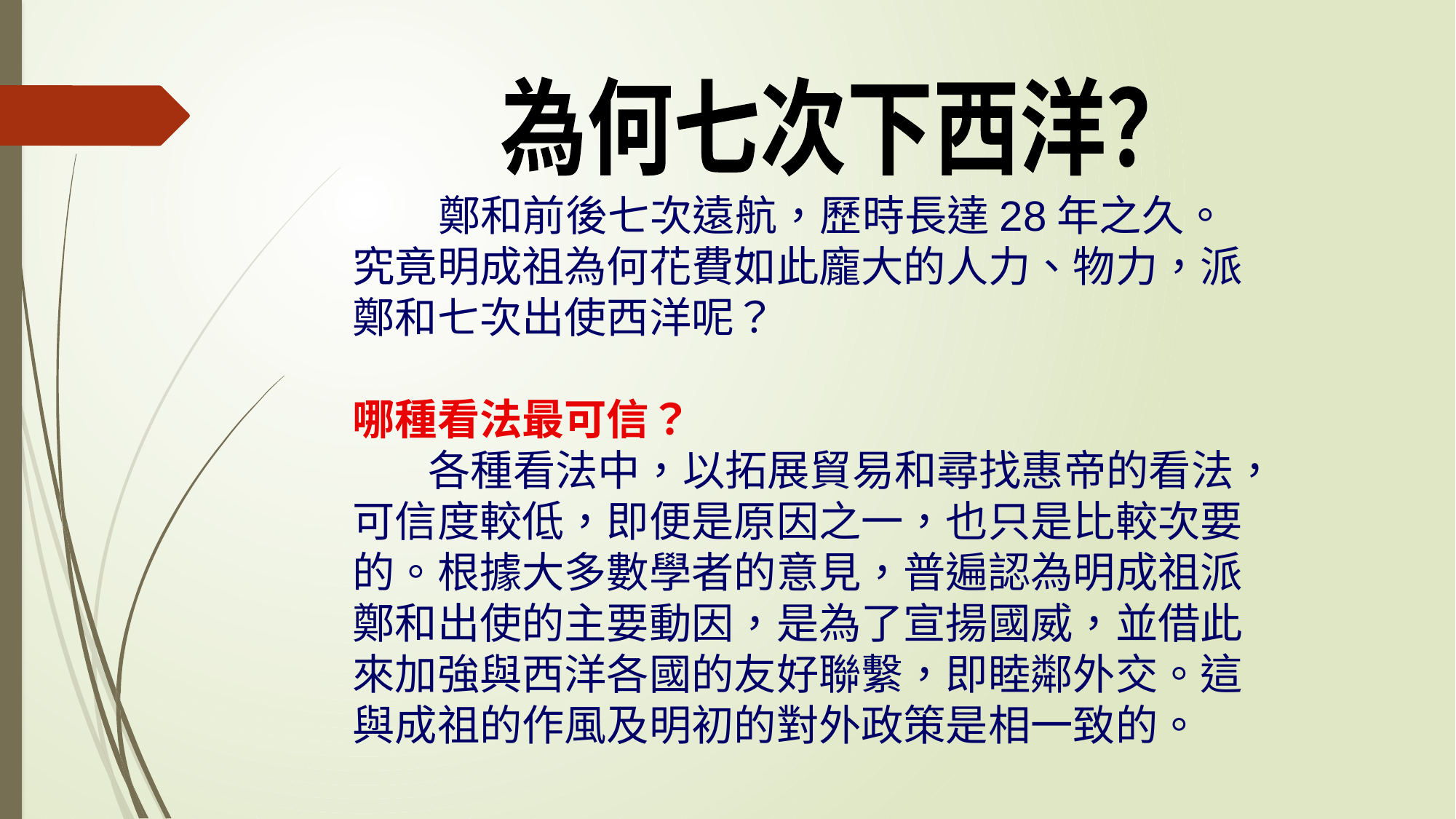

為何七次下西洋？
        鄭和前後七次遠航，歷時長達28年之久。究竟明成祖為何花費如此龐大的人力、物力，派鄭和七次出使西洋呢？

哪種看法最可信？
        各種看法中，以拓展貿易和尋找惠帝的看法，可信度較低，即便是原因之一，也只是比較次要的。根據大多數學者的意見，普遍認為明成祖派鄭和出使的主要動因，是為了宣揚國威，並借此來加強與西洋各國的友好聯繫，即睦鄰外交。這與成祖的作風及明初的對外政策是相一致的。